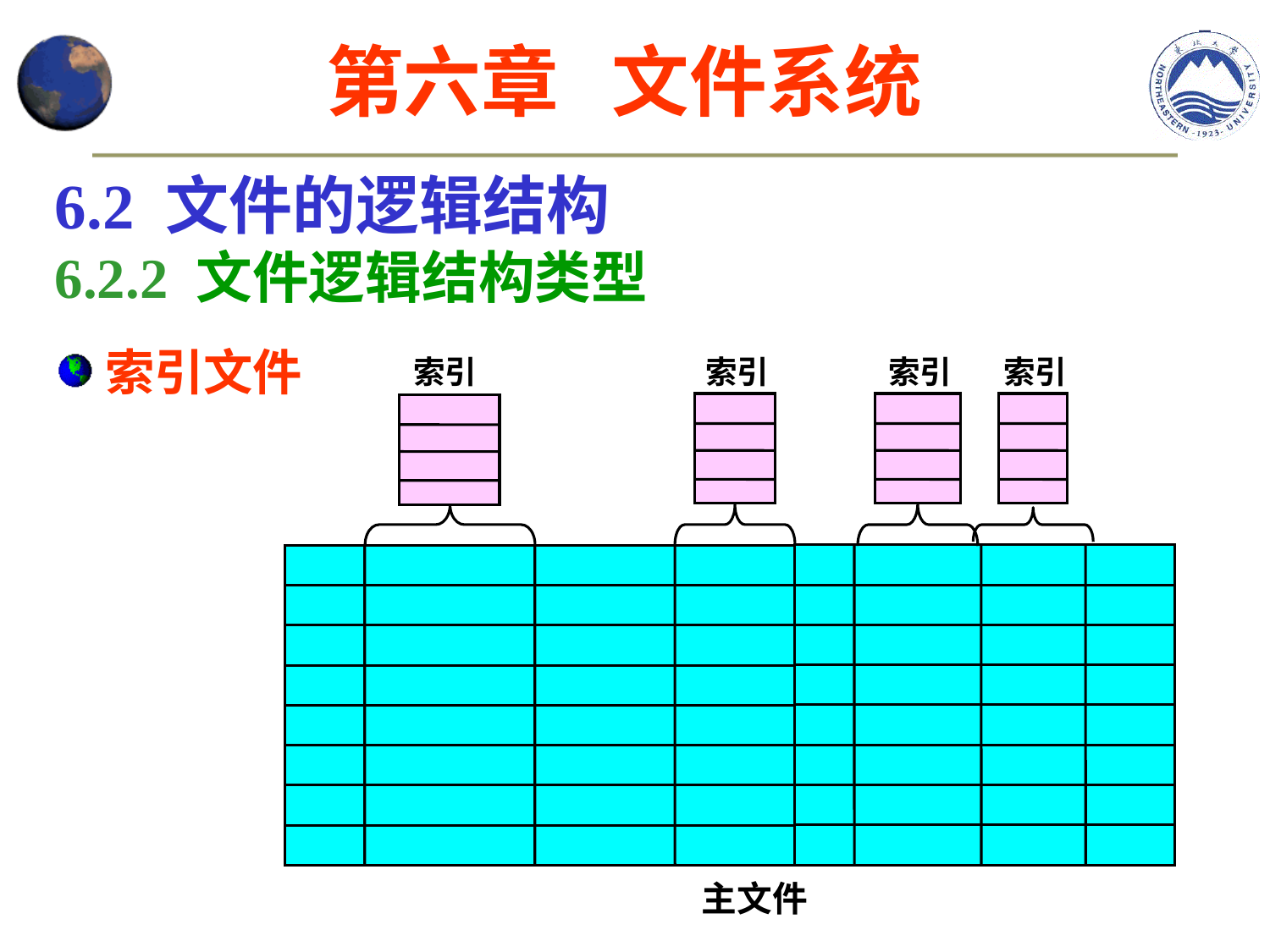

第六章   文件系统
6.2 文件的逻辑结构
6.2.2 文件逻辑结构类型
索引文件
索引

索引

索引

索引

主文件